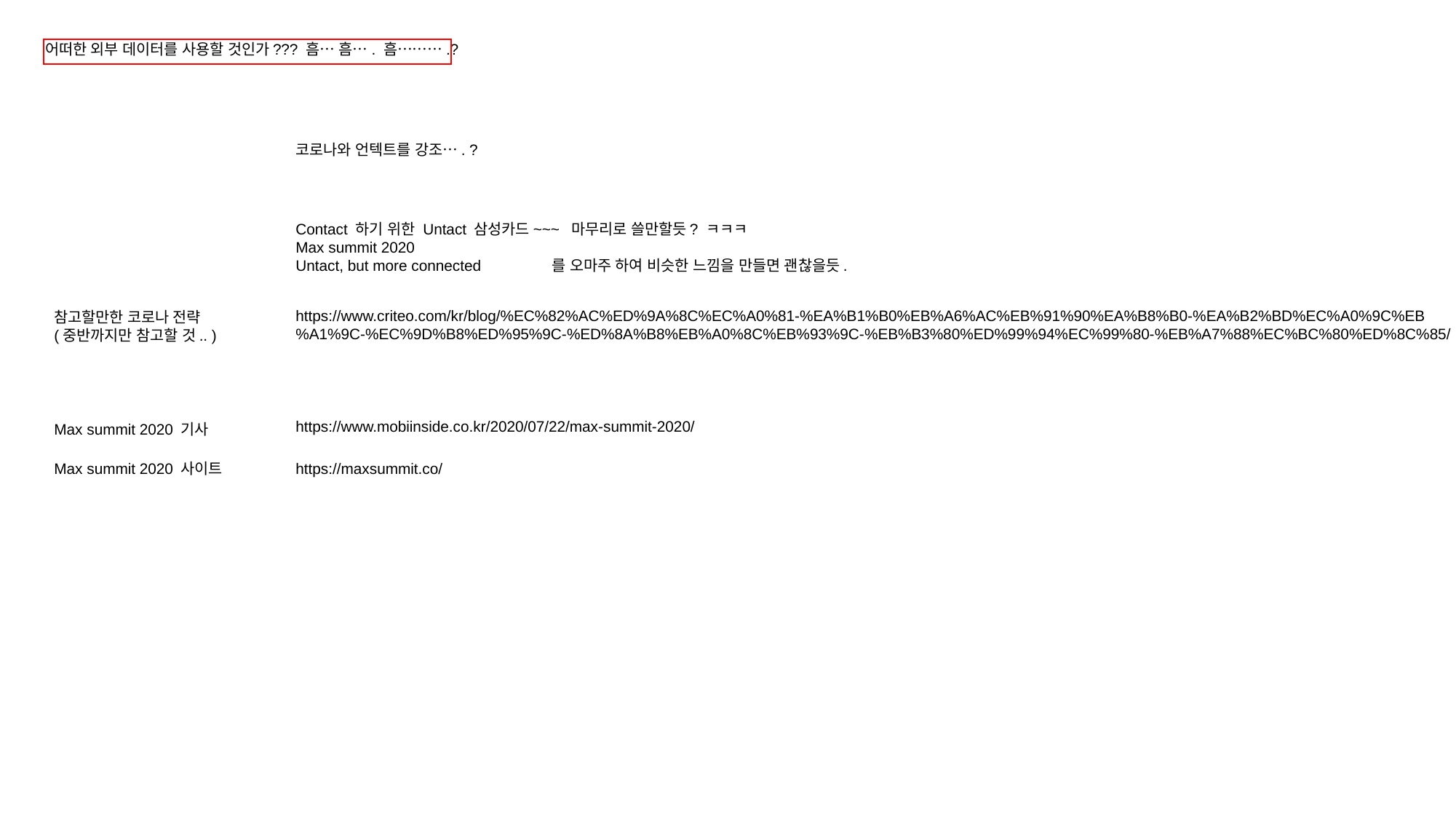

어떠한 외부 데이터를 사용할 것인가??? 흠… 흠…. 흠……….?

코로나와 언텍트를 강조…. ?

Contact 하기 위한 Untact 삼성카드~~~  마무리로 쓸만할듯? ㅋㅋㅋ
Max summit 2020
Untact, but more connected                를 오마주 하여 비슷한 느낌을 만들면 괜찮을듯.

https://www.criteo.com/kr/blog/%EC%82%AC%ED%9A%8C%EC%A0%81-%EA%B1%B0%EB%A6%AC%EB%91%90%EA%B8%B0-%EA%B2%BD%EC%A0%9C%EB%A1%9C-%EC%9D%B8%ED%95%9C-%ED%8A%B8%EB%A0%8C%EB%93%9C-%EB%B3%80%ED%99%94%EC%99%80-%EB%A7%88%EC%BC%80%ED%8C%85/
참고할만한 코로나 전략
(중반까지만 참고할 것.. )
https://www.mobiinside.co.kr/2020/07/22/max-summit-2020/
Max summit 2020 기사
Max summit 2020 사이트
https://maxsummit.co/